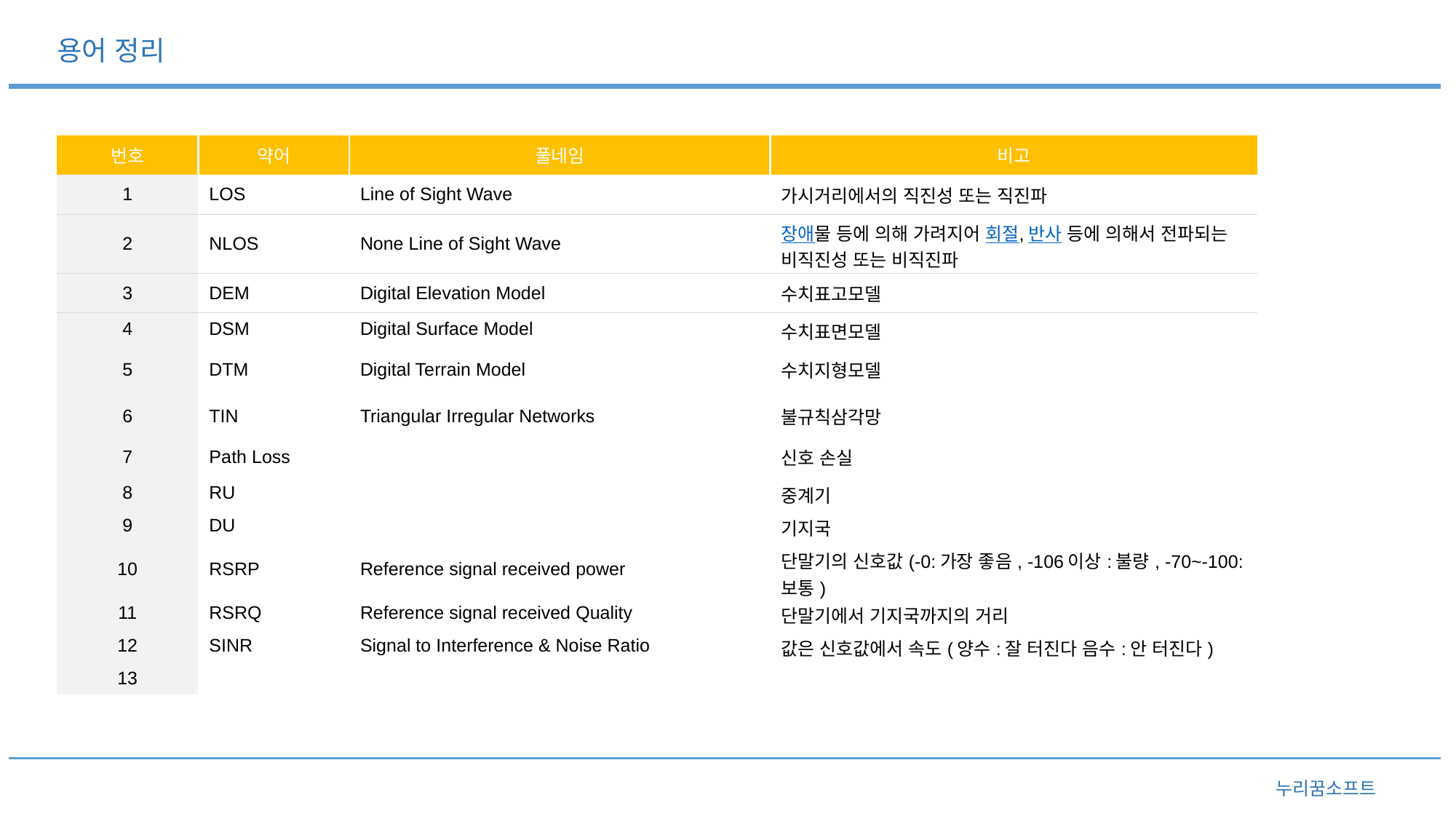

용어 정리
| 번호 | 약어 | 풀네임 | 비고 |
| --- | --- | --- | --- |
| 1 | LOS | Line of Sight Wave | 가시거리에서의 직진성 또는 직진파 |
| 2 | NLOS | None Line of Sight Wave | 장애물 등에 의해 가려지어 회절,반사 등에 의해서 전파되는 비직진성 또는 비직진파 |
| 3 | DEM | Digital Elevation Model | 수치표고모델 |
| 4 | DSM | Digital Surface Model | 수치표면모델 |
| 5 | DTM | Digital Terrain Model | 수치지형모델 |
| 6 | TIN | Triangular Irregular Networks | 불규칙삼각망 |
| 7 | Path Loss |  | 신호 손실 |
| 8 | RU |  | 중계기 |
| 9 | DU |  | 기지국 |
| 10 | RSRP | Reference signal received power | 단말기의 신호값(-0:가장 좋음, -106이상:불량, -70~-100:보통) |
| 11 | RSRQ | Reference signal received Quality | 단말기에서 기지국까지의 거리 |
| 12 | SINR | Signal to Interference & Noise Ratio | 값은 신호값에서 속도(양수:잘 터진다 음수:안 터진다) |
| 13 |  |  |  |
누리꿈소프트